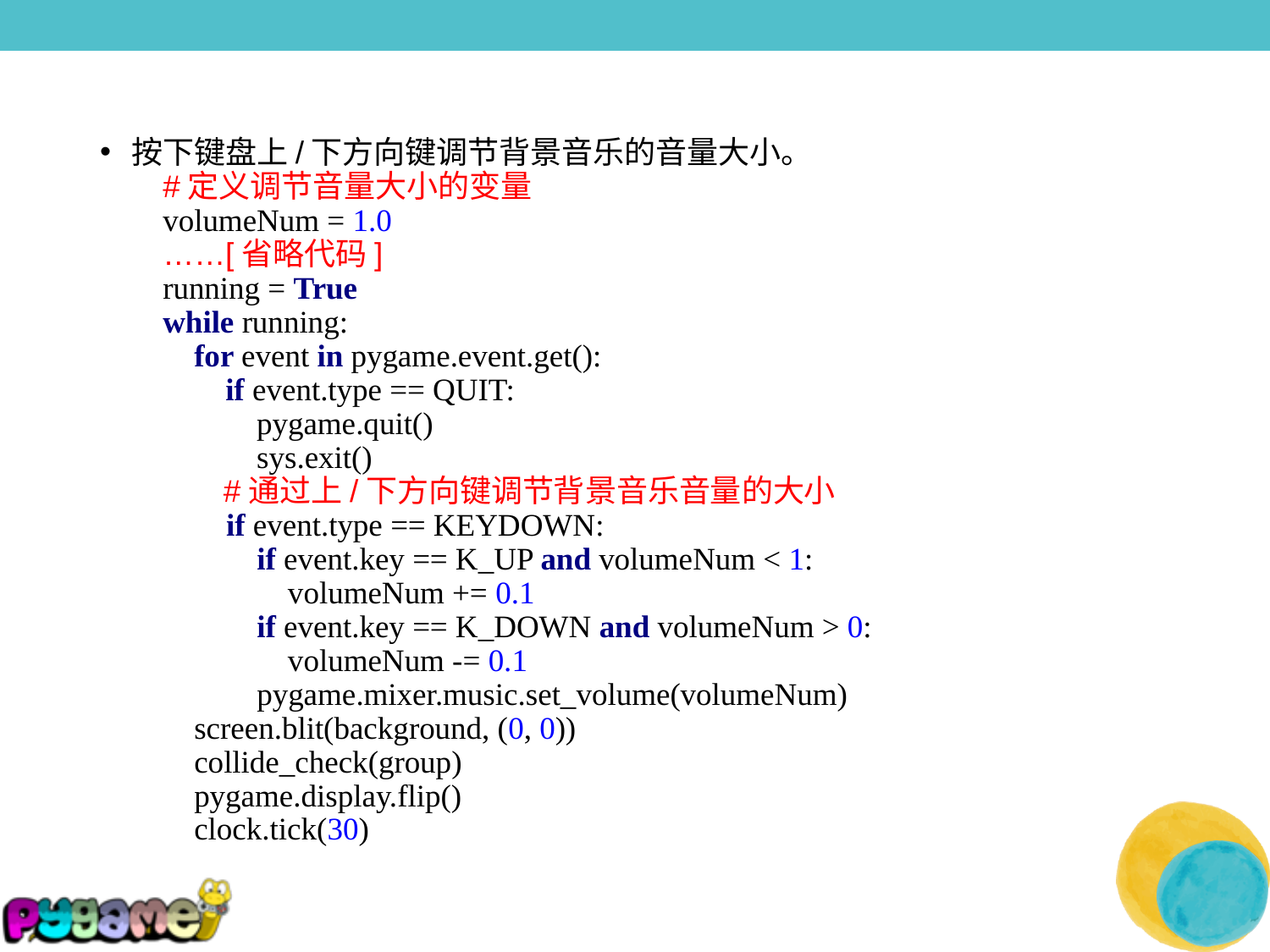

按下键盘上/下方向键调节背景音乐的音量大小。
#定义调节音量大小的变量
volumeNum = 1.0
……[省略代码]
running = True
while running:
    for event in pygame.event.get():
        if event.type == QUIT:
            pygame.quit()
            sys.exit()
       #通过上/下方向键调节背景音乐音量的大小
        if event.type == KEYDOWN:
            if event.key == K_UP and volumeNum < 1:
                volumeNum += 0.1
            if event.key == K_DOWN and volumeNum > 0:
                volumeNum -= 0.1
            pygame.mixer.music.set_volume(volumeNum)
    screen.blit(background, (0, 0))
    collide_check(group)
    pygame.display.flip()
    clock.tick(30)